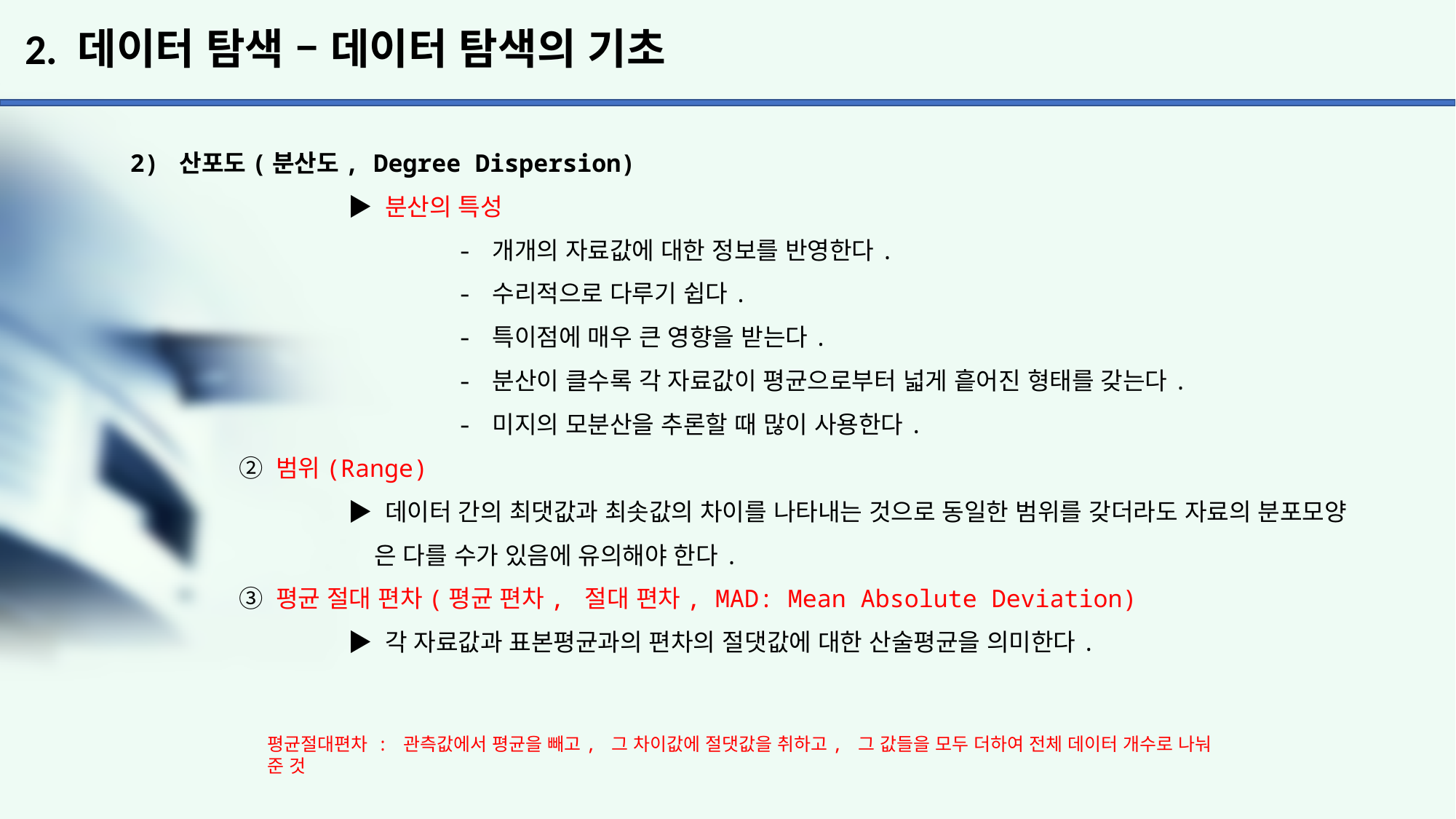

# 2. 데이터 탐색 – 데이터 탐색의 기초
2) 산포도(분산도, Degree Dispersion)
	  	▶ 분산의 특성
			- 개개의 자료값에 대한 정보를 반영한다.
			- 수리적으로 다루기 쉽다.
			- 특이점에 매우 큰 영향을 받는다.
			- 분산이 클수록 각 자료값이 평균으로부터 넓게 흩어진 형태를 갖는다.
			- 미지의 모분산을 추론할 때 많이 사용한다.
	② 범위(Range)
	  	▶ 데이터 간의 최댓값과 최솟값의 차이를 나타내는 것으로 동일한 범위를 갖더라도 자료의 분포모양
		   은 다를 수가 있음에 유의해야 한다.
	③ 평균 절대 편차(평균 편차, 절대 편차, MAD: Mean Absolute Deviation)
	  	▶ 각 자료값과 표본평균과의 편차의 절댓값에 대한 산술평균을 의미한다.
평균절대편차 : 관측값에서 평균을 빼고, 그 차이값에 절댓값을 취하고, 그 값들을 모두 더하여 전체 데이터 개수로 나눠 준 것